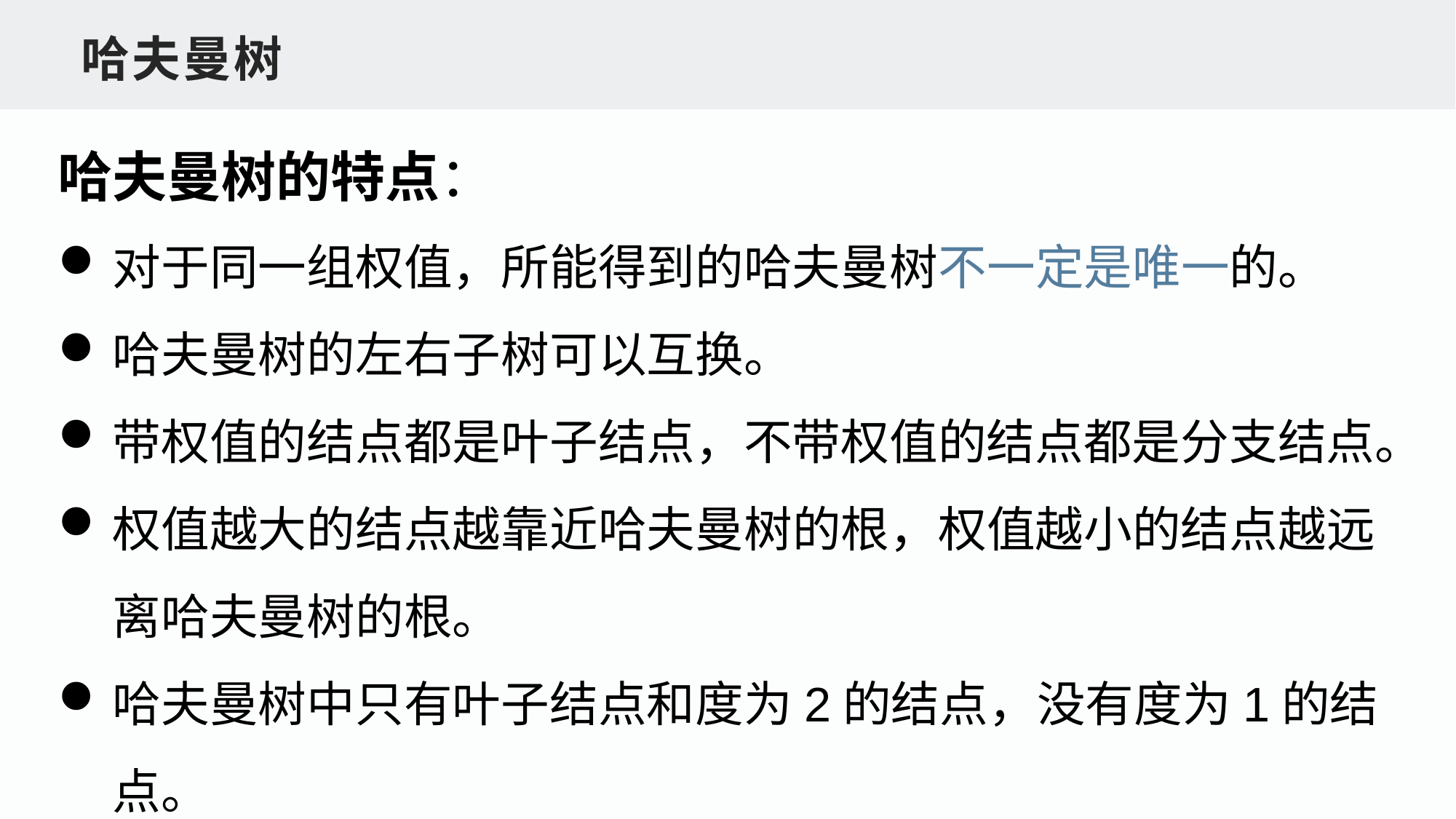

哈夫曼树
哈夫曼树的特点：
对于同一组权值，所能得到的哈夫曼树不一定是唯一的。
哈夫曼树的左右子树可以互换。
带权值的结点都是叶子结点，不带权值的结点都是分支结点。
权值越大的结点越靠近哈夫曼树的根，权值越小的结点越远离哈夫曼树的根。
哈夫曼树中只有叶子结点和度为2的结点，没有度为1的结点。
一棵有n个叶子结点的哈夫曼树共有2n-1个结点。
21